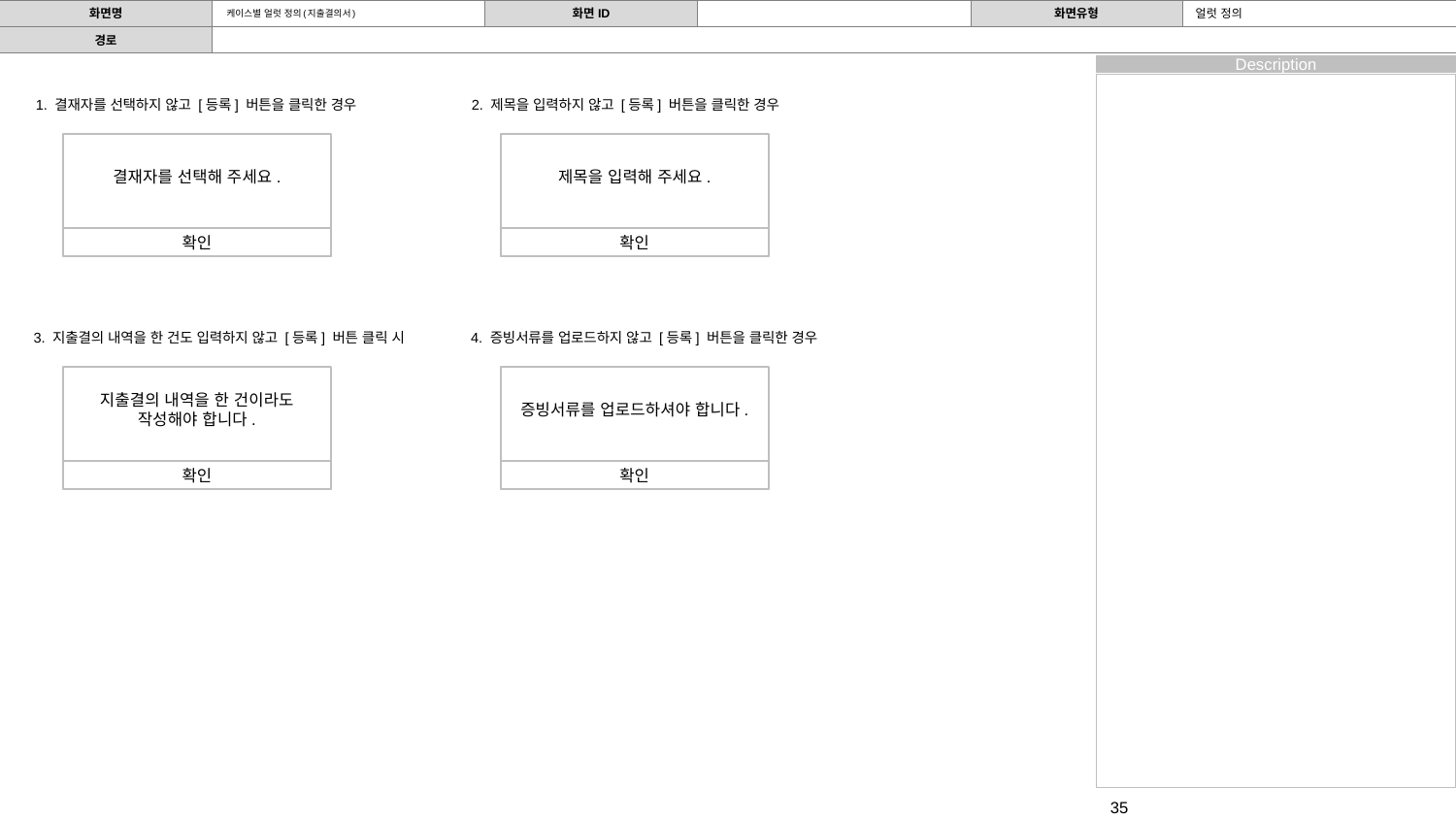

얼럿 정의
# 케이스별 얼럿 정의(지출결의서)

1. 결재자를 선택하지 않고 [등록] 버튼을 클릭한 경우
2. 제목을 입력하지 않고 [등록] 버튼을 클릭한 경우
결재자를 선택해 주세요.

확인
제목을 입력해 주세요.

확인
3. 지출결의 내역을 한 건도 입력하지 않고 [등록] 버튼 클릭 시
4. 증빙서류를 업로드하지 않고 [등록] 버튼을 클릭한 경우
지출결의 내역을 한 건이라도
작성해야 합니다.

확인
증빙서류를 업로드하셔야 합니다.

확인